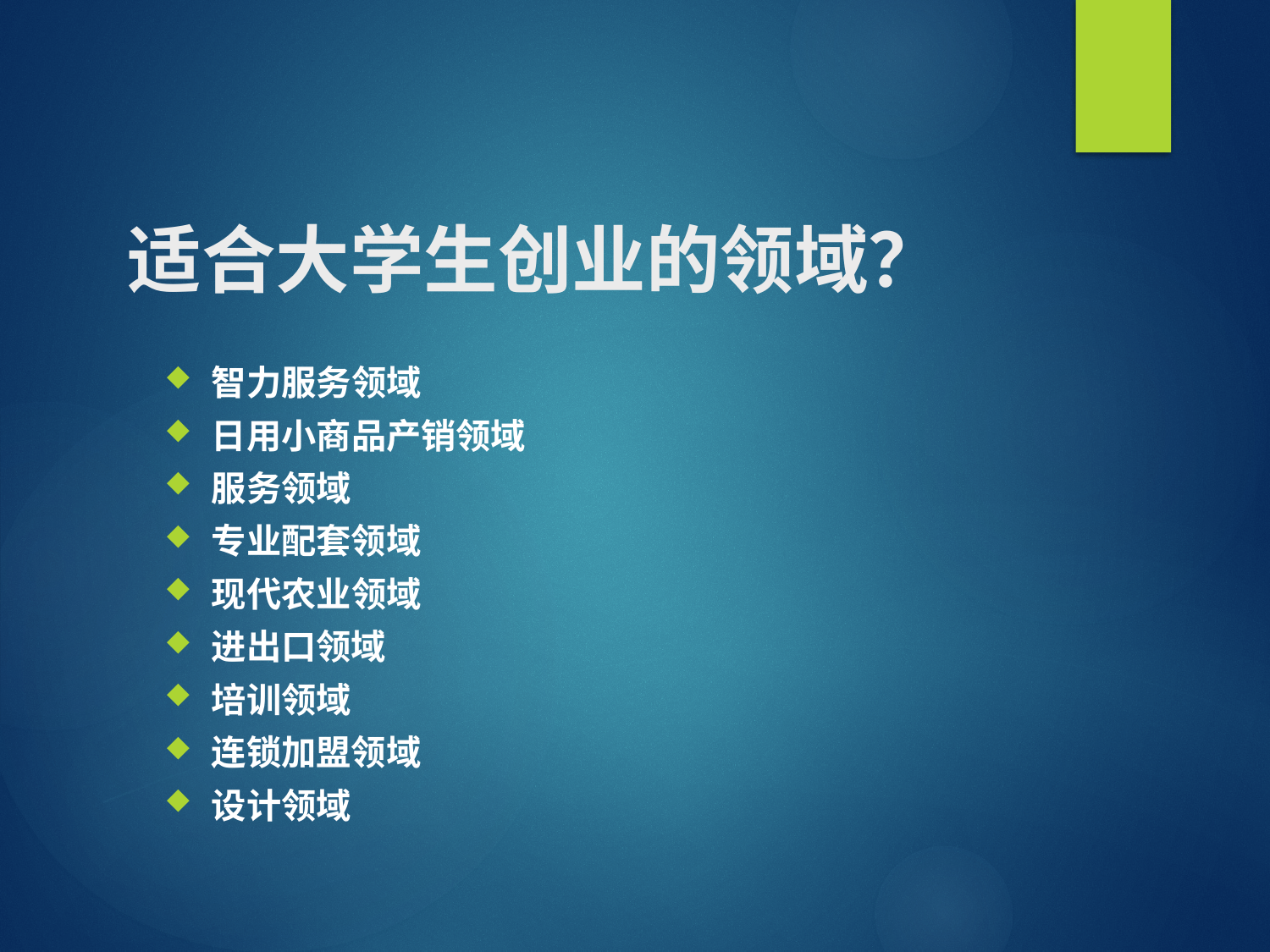

# 适合大学生创业的领域？
智力服务领域
日用小商品产销领域
服务领域
专业配套领域
现代农业领域
进出口领域
培训领域
连锁加盟领域
设计领域